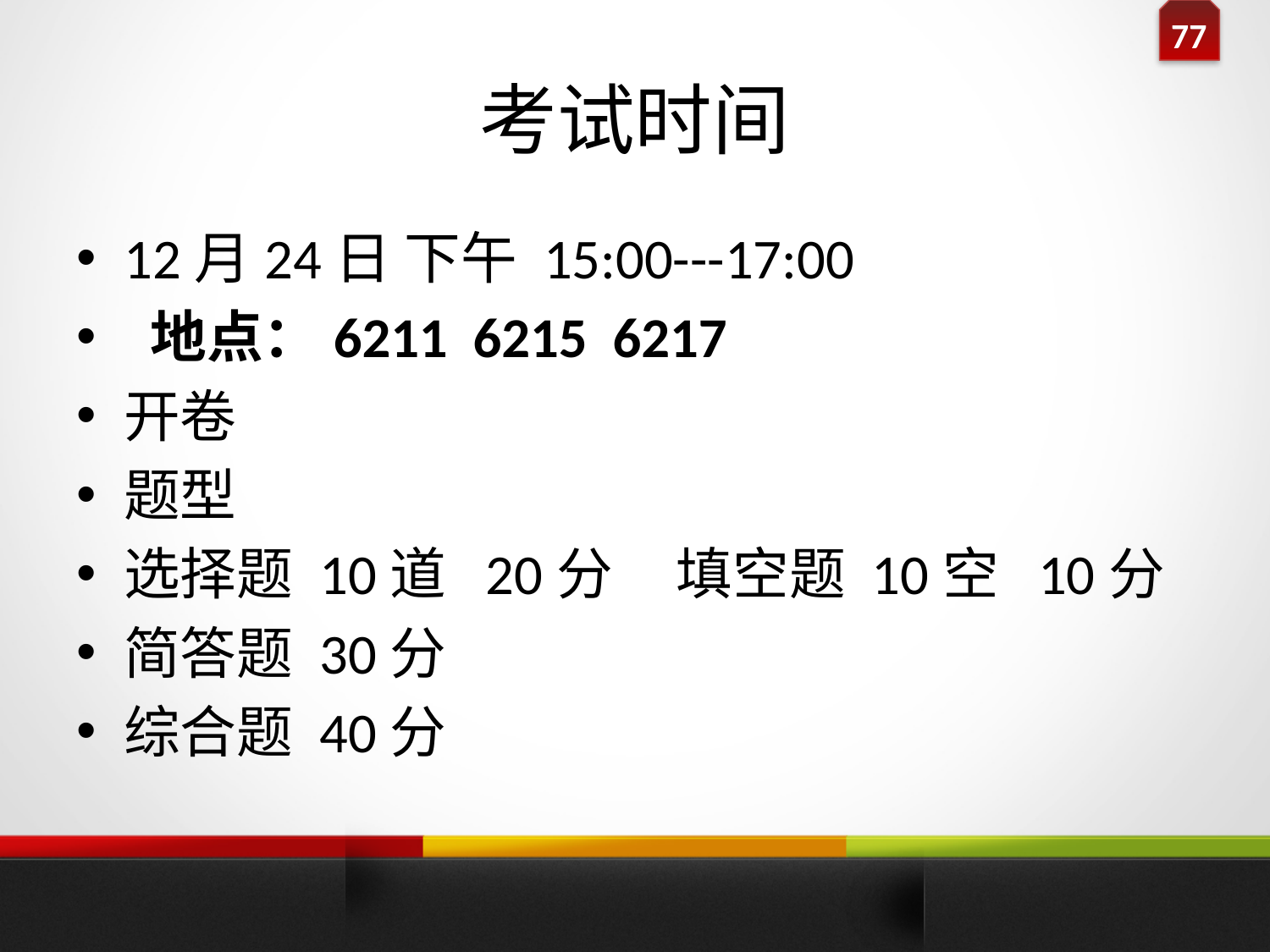

# 考试时间
12月24日 下午 15:00---17:00
 地点：6211  6215  6217
开卷
题型
选择题 10道  20分     填空题 10空  10分
简答题 30分
综合题 40分